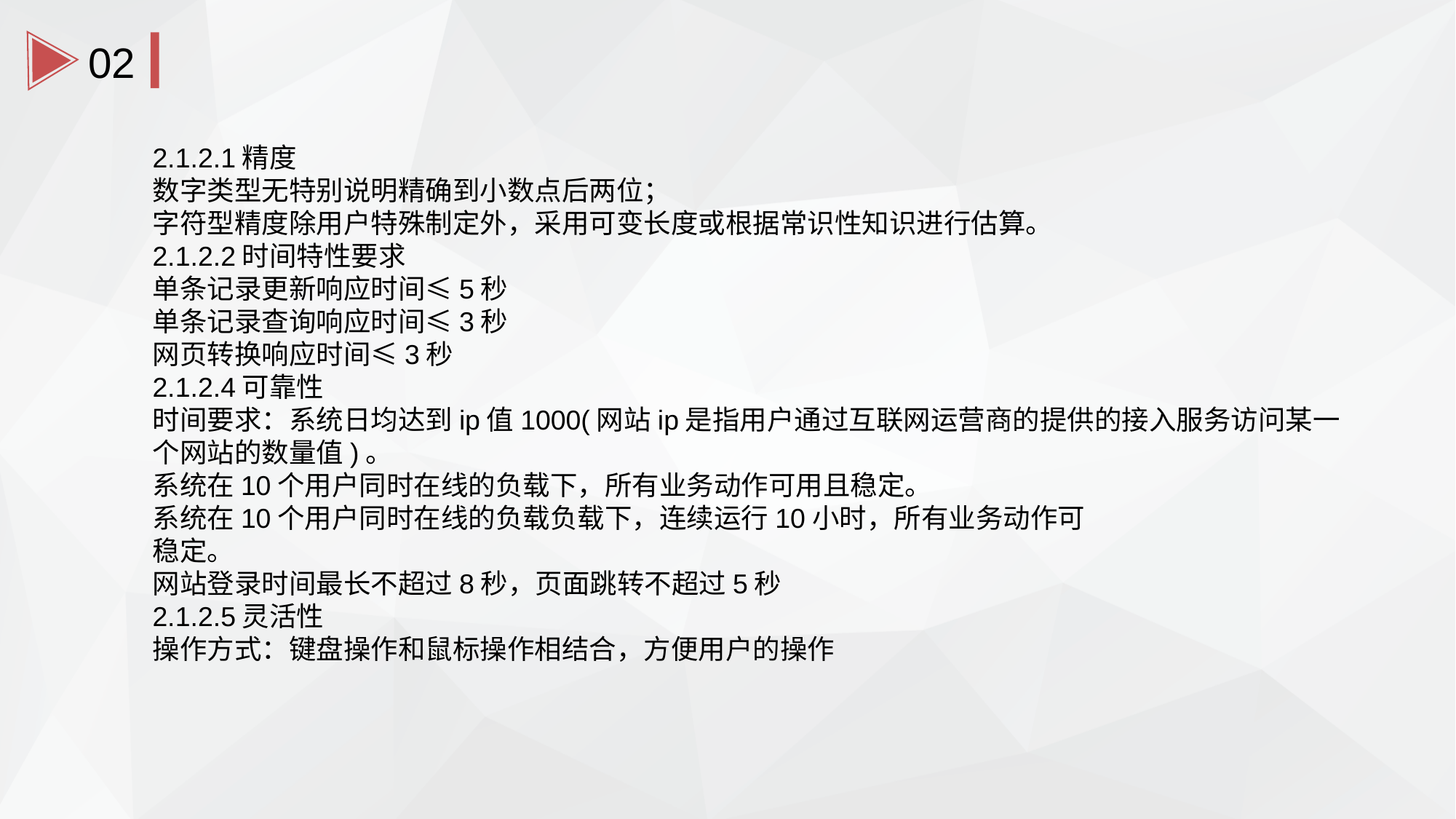

02

2.1.2.1精度
数字类型无特别说明精确到小数点后两位；
字符型精度除用户特殊制定外，采用可变长度或根据常识性知识进行估算。
2.1.2.2时间特性要求
单条记录更新响应时间≤5秒
单条记录查询响应时间≤3秒
网页转换响应时间≤3秒
2.1.2.4可靠性
时间要求：系统日均达到ip值1000(网站ip是指用户通过互联网运营商的提供的接入服务访问某一个网站的数量值)。
系统在10个用户同时在线的负载下，所有业务动作可用且稳定。
系统在10个用户同时在线的负载负载下，连续运行10小时，所有业务动作可
稳定。
网站登录时间最长不超过8秒，页面跳转不超过5秒
2.1.2.5灵活性
操作方式：键盘操作和鼠标操作相结合，方便用户的操作